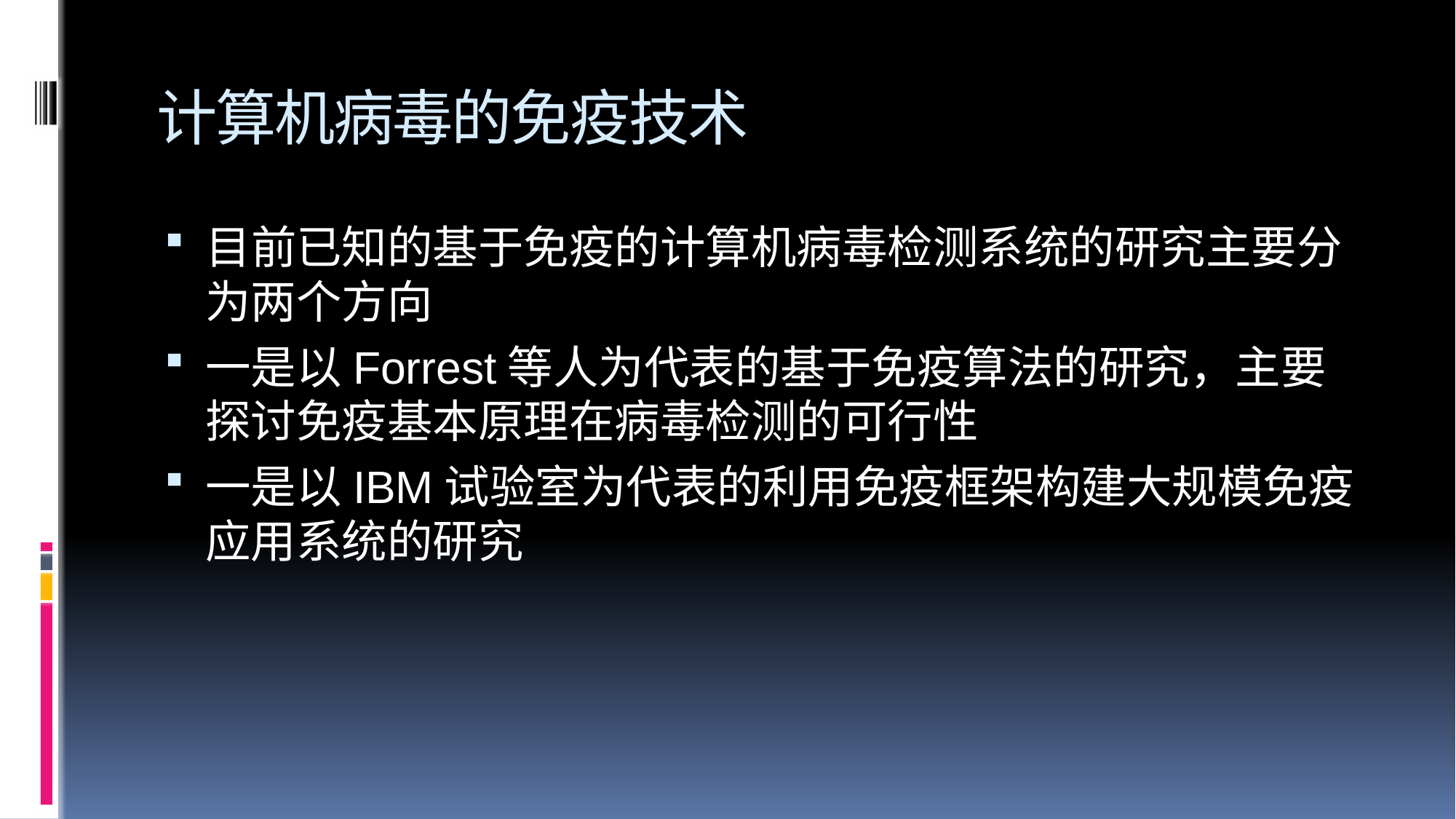

# 计算机病毒的免疫技术
目前已知的基于免疫的计算机病毒检测系统的研究主要分为两个方向
一是以Forrest等人为代表的基于免疫算法的研究，主要探讨免疫基本原理在病毒检测的可行性
一是以IBM试验室为代表的利用免疫框架构建大规模免疫应用系统的研究